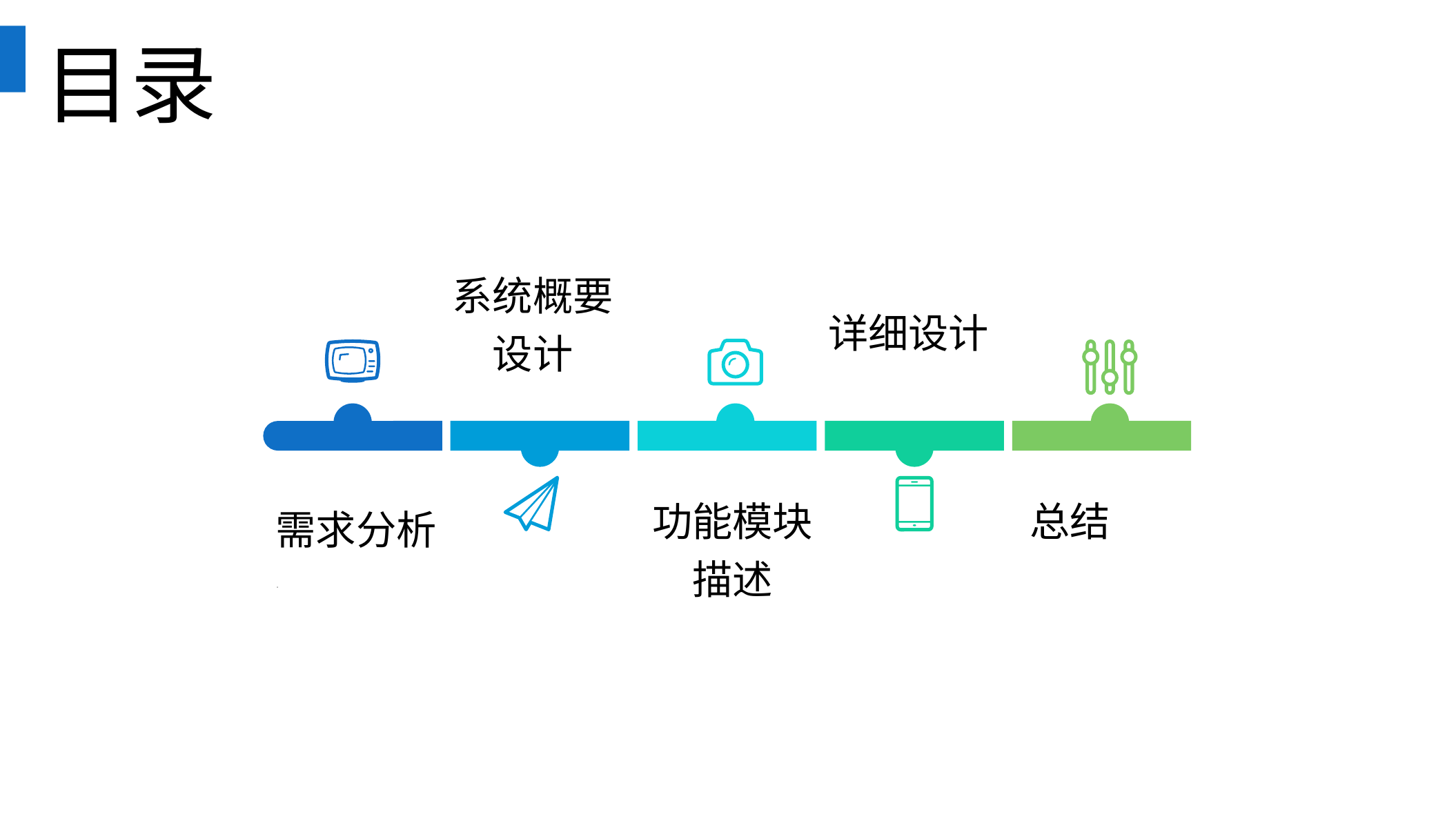

目录
系统概要
设计
详细设计

功能模块
描述
总结
需求分析
.